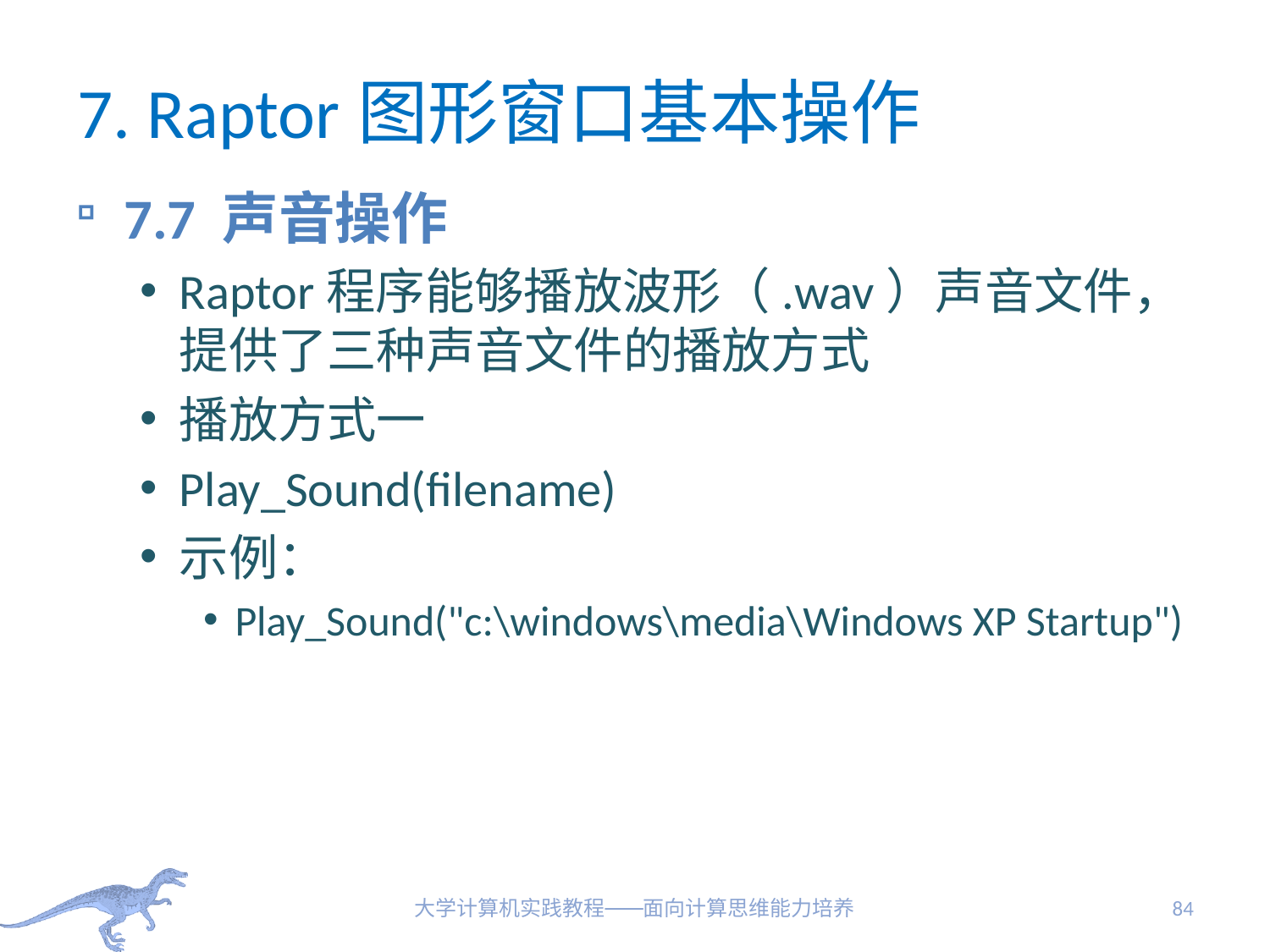

# 7. Raptor图形窗口基本操作
7.7 声音操作
Raptor程序能够播放波形（.wav）声音文件，提供了三种声音文件的播放方式
播放方式一
Play_Sound(filename)
示例：
Play_Sound("c:\windows\media\Windows XP Startup")

大学计算机实践教程——面向计算思维能力培养
84